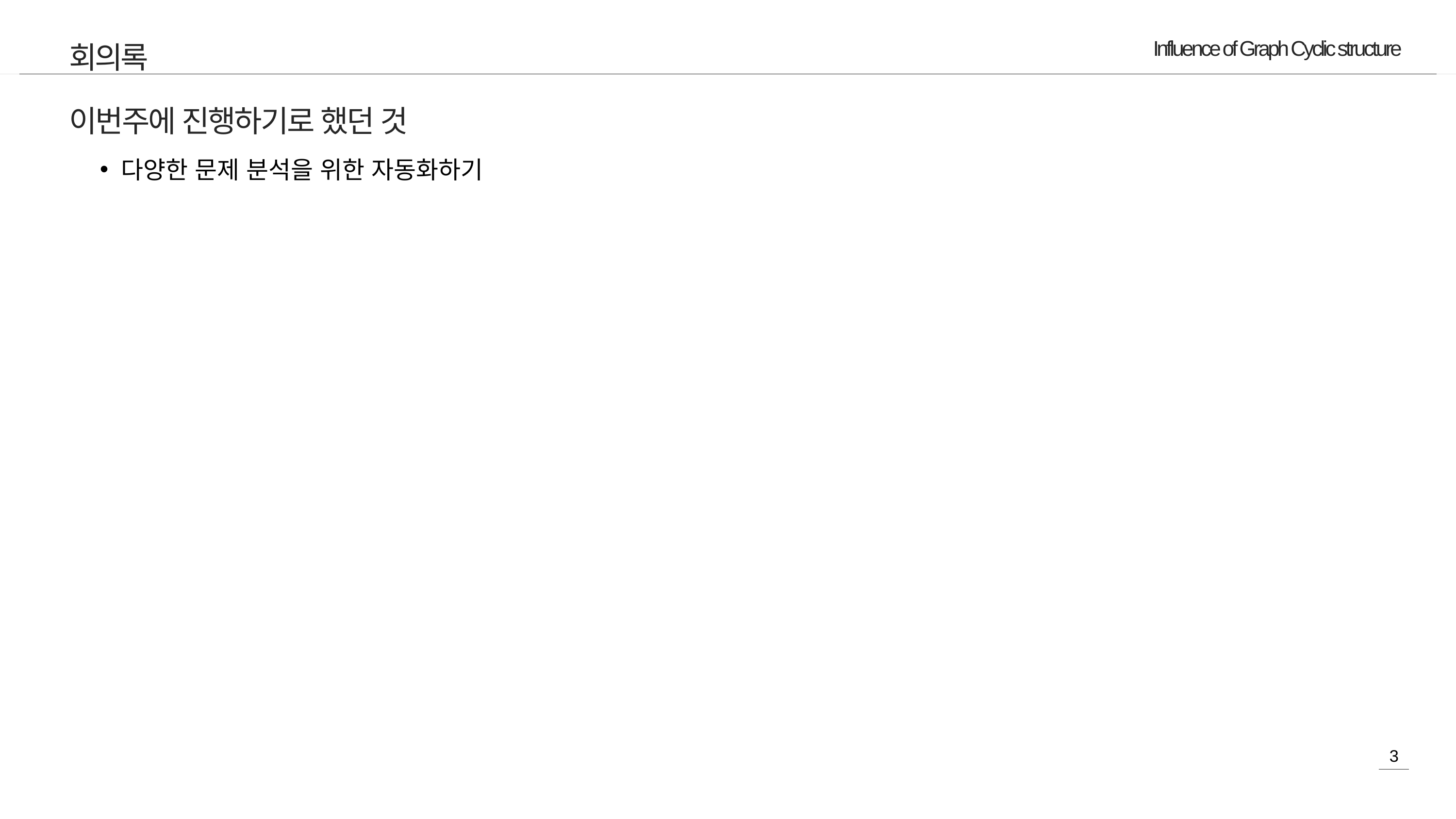

회의록
이번주에 진행하기로 했던 것
다양한 문제 분석을 위한 자동화하기